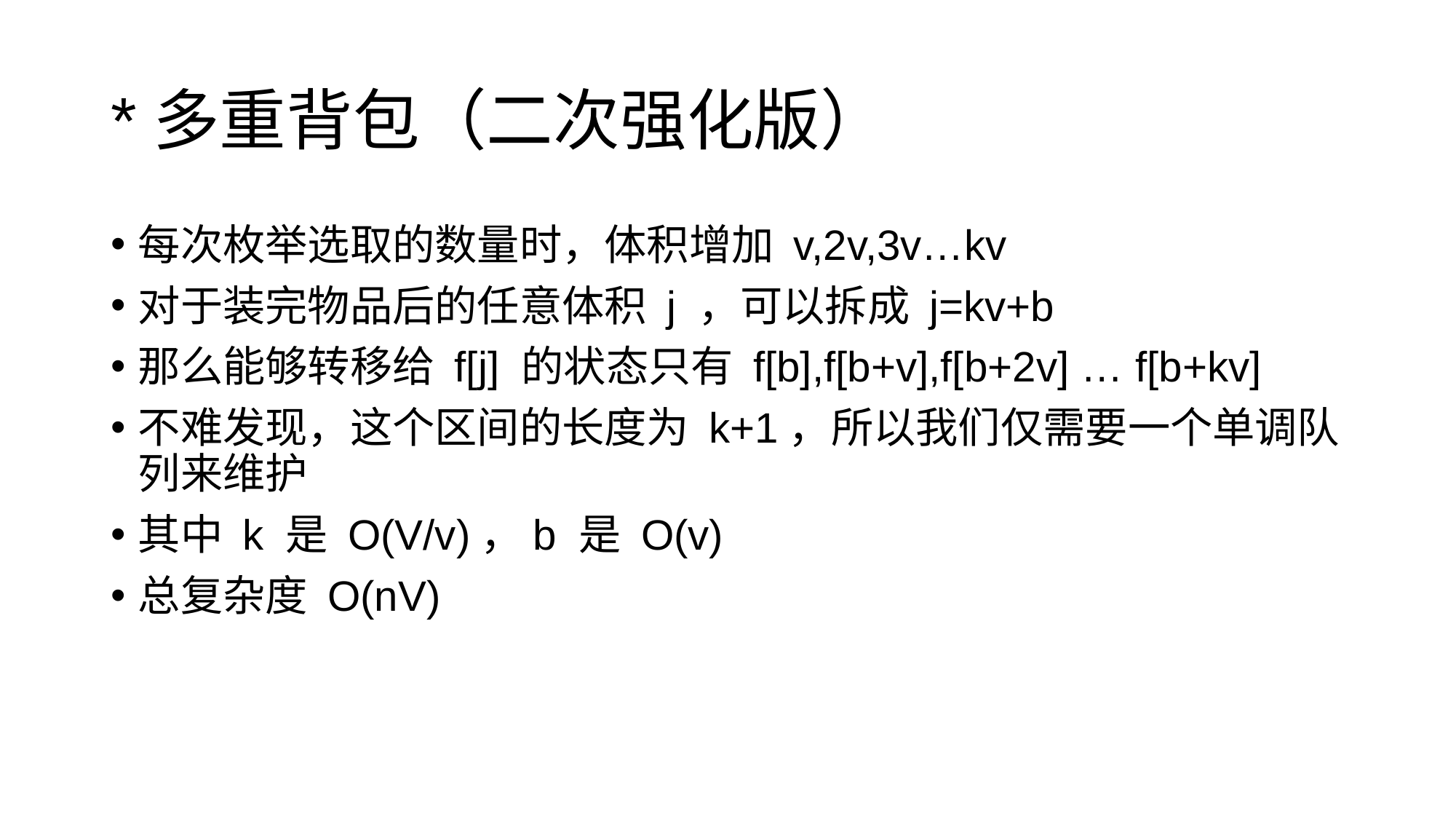

# *多重背包（二次强化版）
每次枚举选取的数量时，体积增加 v,2v,3v…kv
对于装完物品后的任意体积 j ，可以拆成 j=kv+b
那么能够转移给 f[j] 的状态只有 f[b],f[b+v],f[b+2v] … f[b+kv]
不难发现，这个区间的长度为 k+1，所以我们仅需要一个单调队列来维护
其中 k 是 O(V/v)，b 是 O(v)
总复杂度 O(nV)